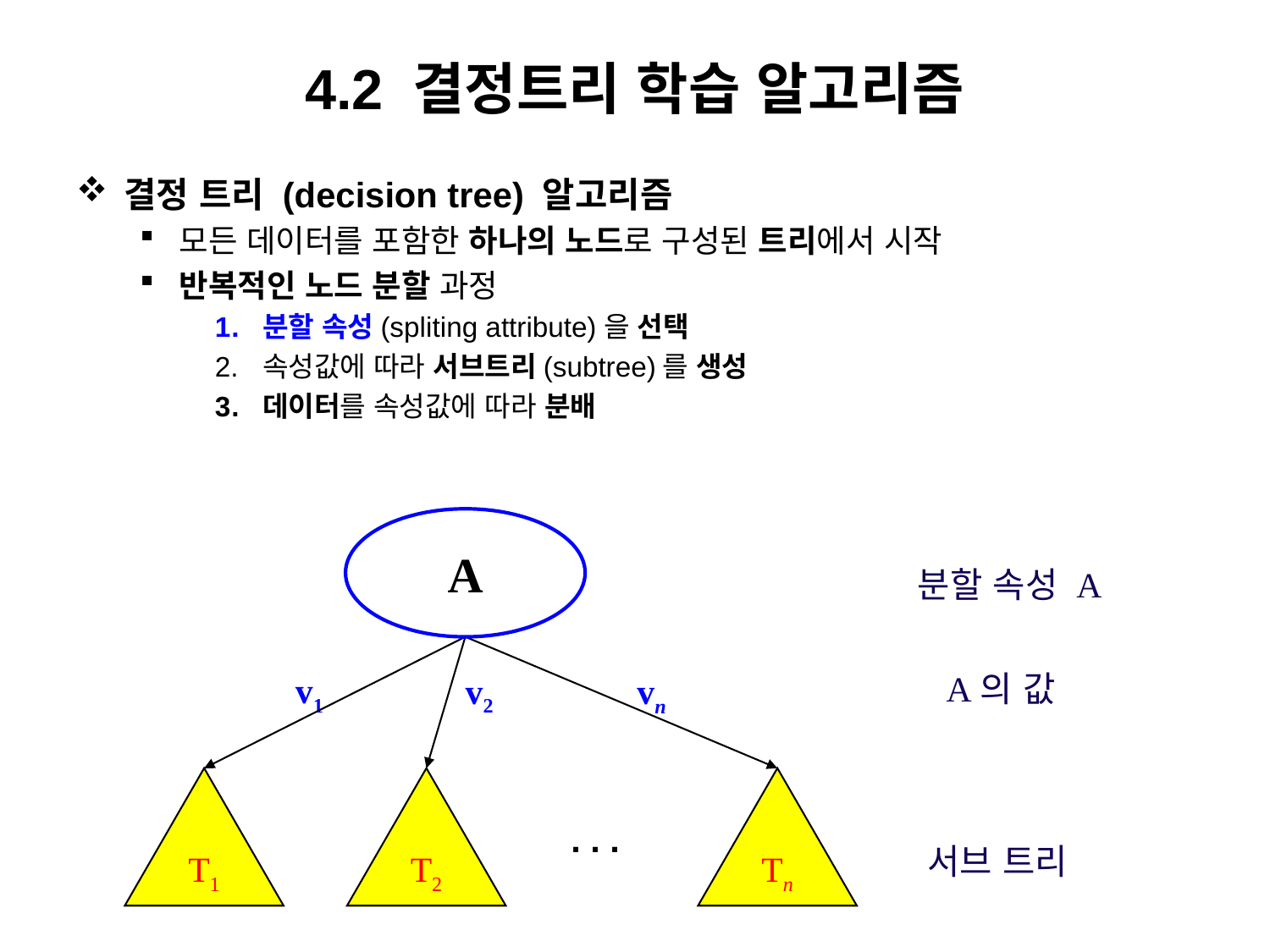

# 4.2 결정트리 학습 알고리즘
결정 트리 (decision tree) 알고리즘
모든 데이터를 포함한 하나의 노드로 구성된 트리에서 시작
반복적인 노드 분할 과정
분할 속성(spliting attribute)을 선택
속성값에 따라 서브트리(subtree)를 생성
데이터를 속성값에 따라 분배

A
분할 속성 A
A의 값
v1
v2
vn
T1
T2
Tn
. . .
서브 트리